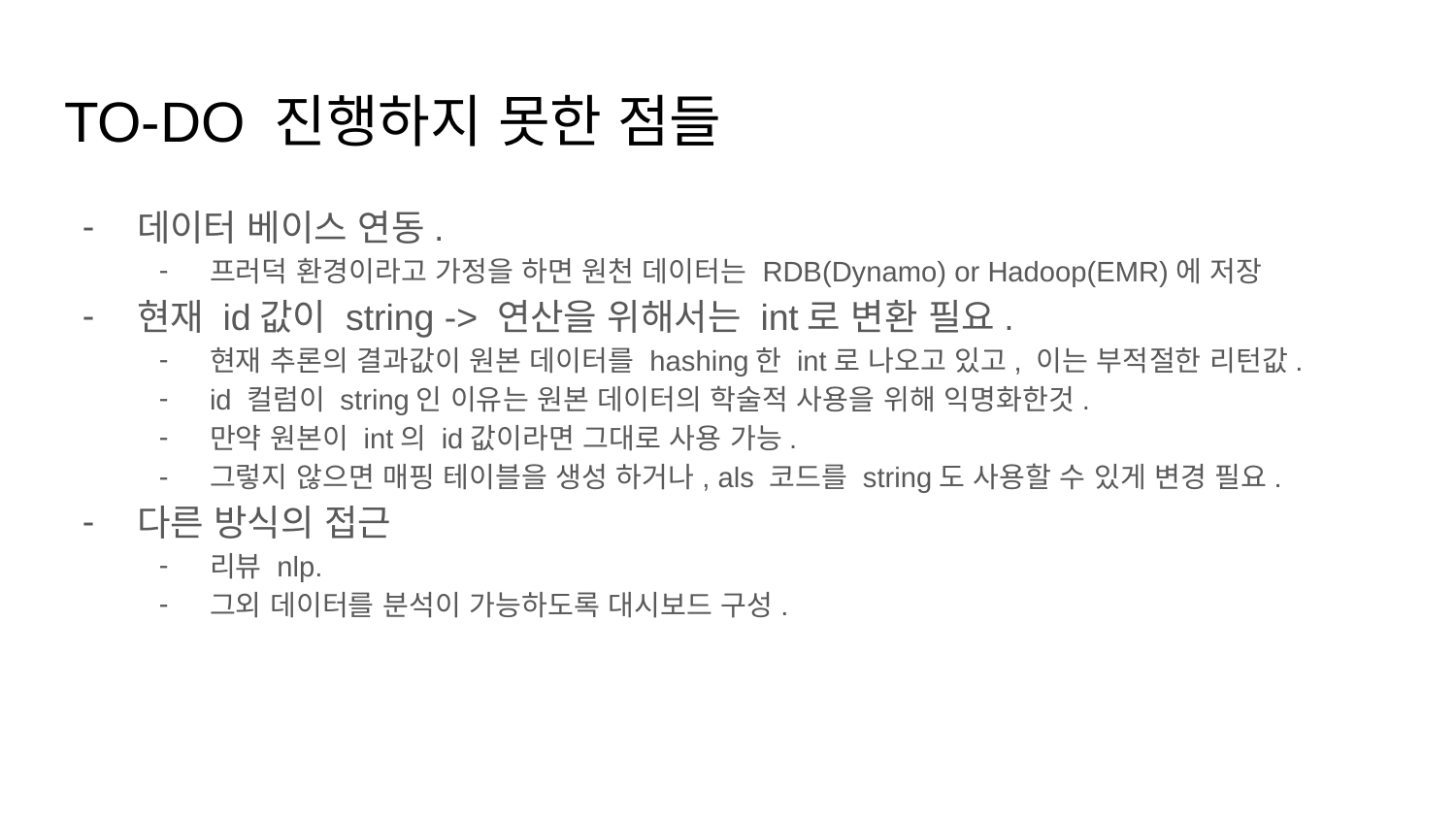

# TO-DO 진행하지 못한 점들
데이터 베이스 연동.
프러덕 환경이라고 가정을 하면 원천 데이터는 RDB(Dynamo) or Hadoop(EMR)에 저장
현재 id값이 string -> 연산을 위해서는 int로 변환 필요.
현재 추론의 결과값이 원본 데이터를 hashing한 int로 나오고 있고, 이는 부적절한 리턴값.
id 컬럼이 string인 이유는 원본 데이터의 학술적 사용을 위해 익명화한것.
만약 원본이 int의 id값이라면 그대로 사용 가능.
그렇지 않으면 매핑 테이블을 생성 하거나, als 코드를 string도 사용할 수 있게 변경 필요.
다른 방식의 접근
리뷰 nlp.
그외 데이터를 분석이 가능하도록 대시보드 구성.